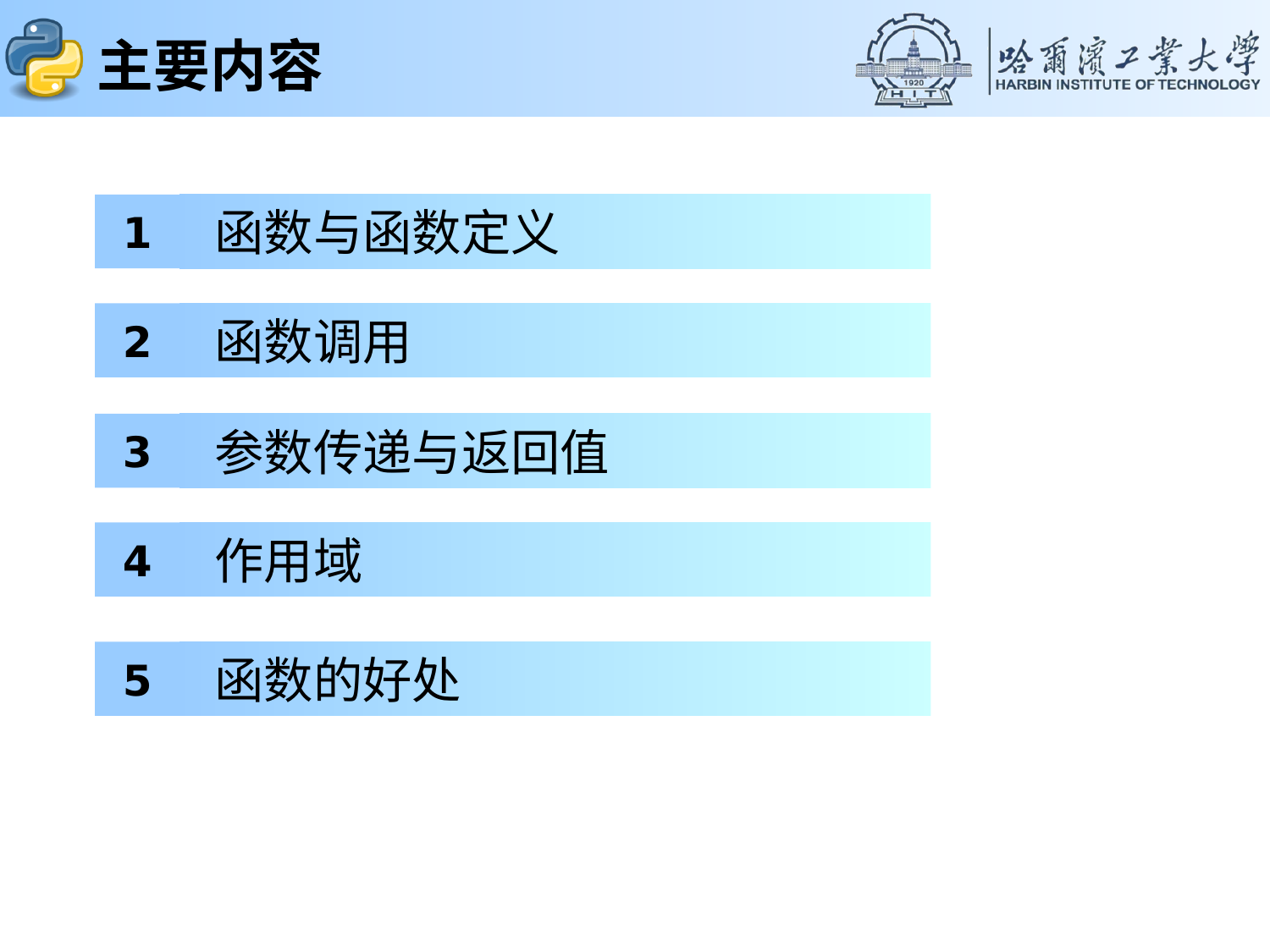

# 主要内容
1
 函数与函数定义
2
 函数调用
3
 参数传递与返回值
4
 作用域
5
 函数的好处